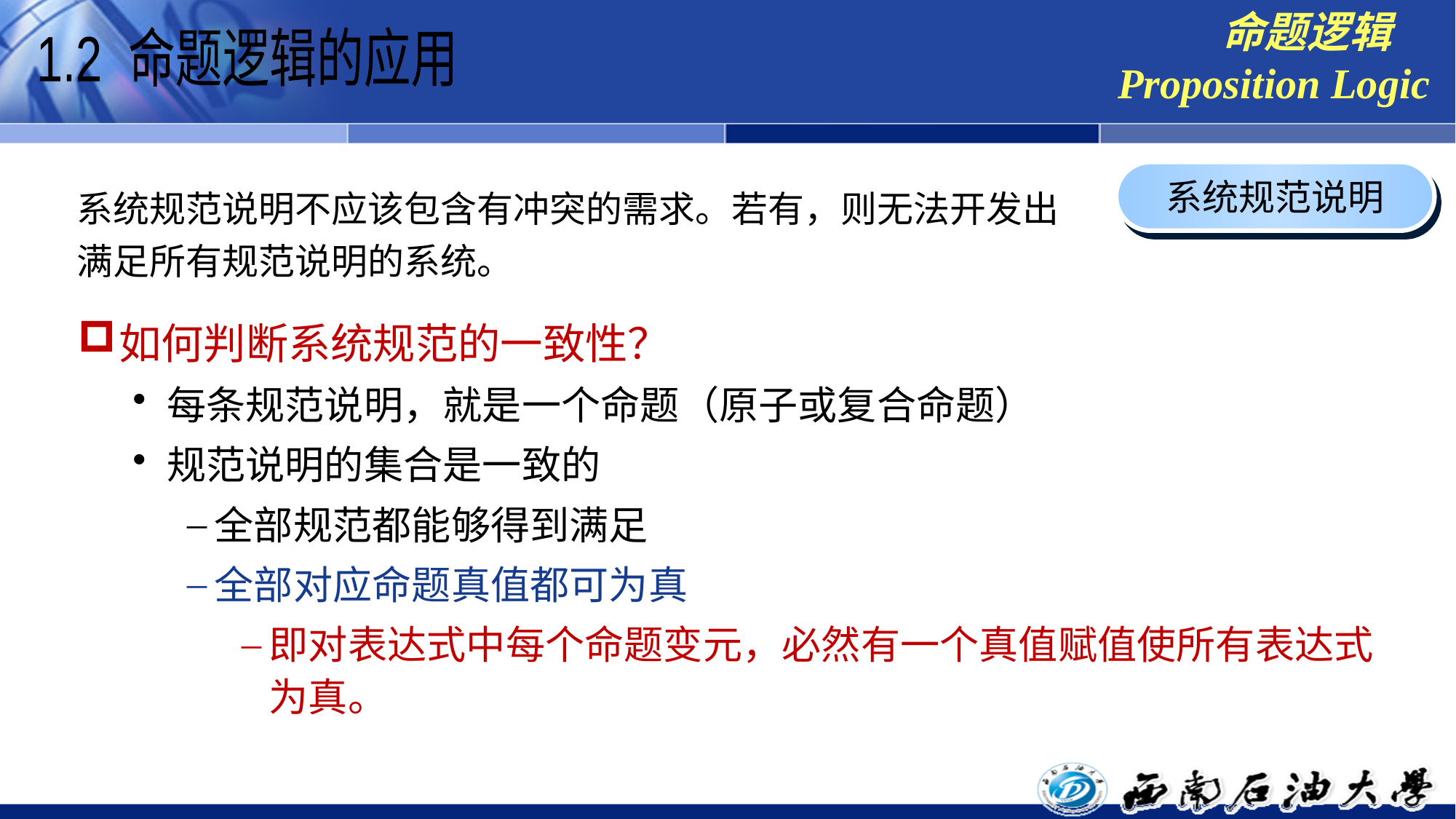

命题逻辑
Proposition Logic
1.2  命题逻辑的应用
系统规范说明
系统规范说明不应该包含有冲突的需求。若有，则无法开发出满足所有规范说明的系统。
如何判断系统规范的一致性？
每条规范说明，就是一个命题（原子或复合命题）
规范说明的集合是一致的
全部规范都能够得到满足
全部对应命题真值都可为真
即对表达式中每个命题变元，必然有一个真值赋值使所有表达式为真。